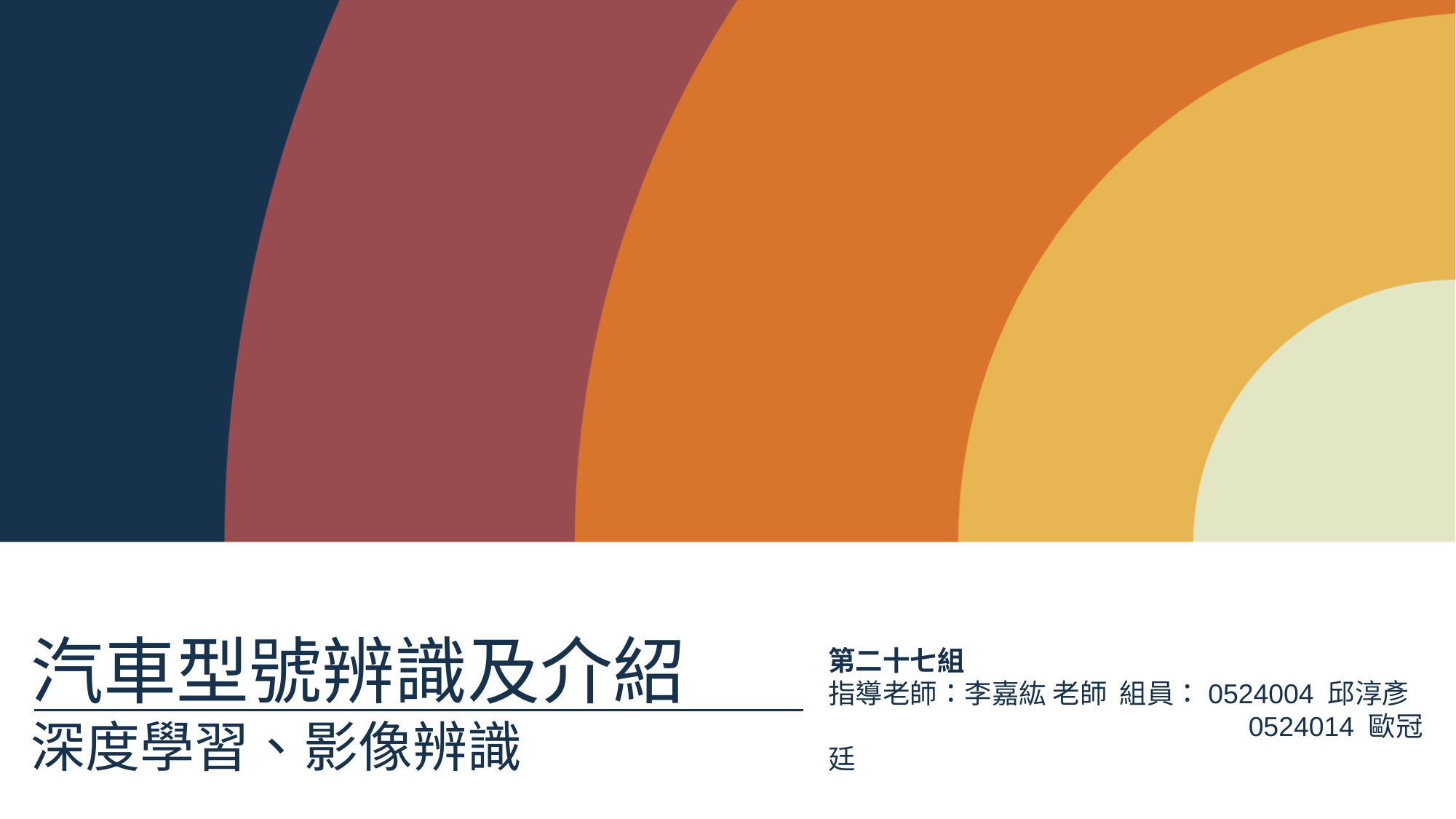

汽車型號辨識及介紹
深度學習、影像辨識
第二十七組
指導老師：李嘉紘 老師  組員：0524004 邱淳彥
                                                       0524014 歐冠廷